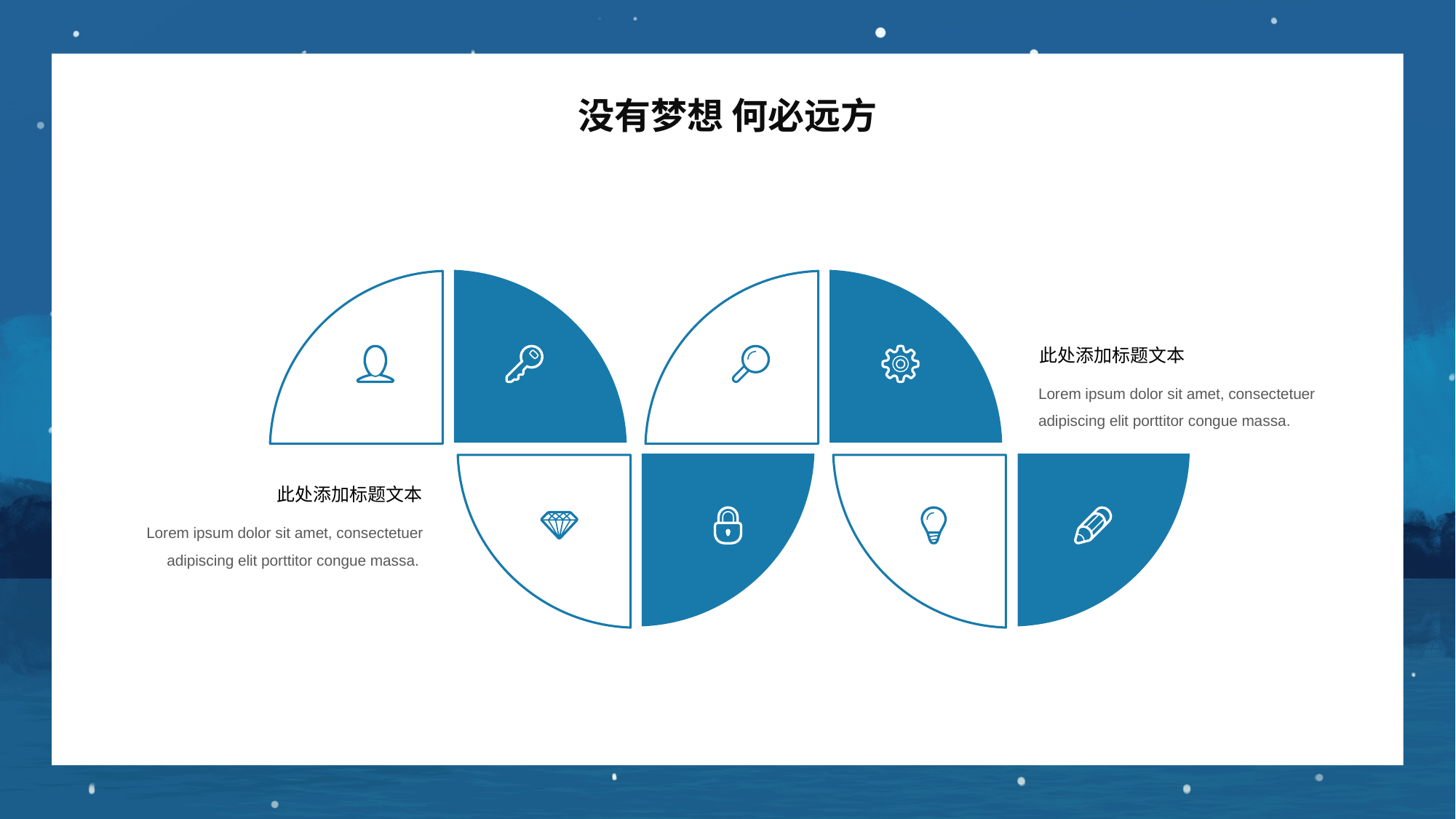

没有梦想 何必远方

此处添加标题文本

Lorem ipsum dolor sit amet, consectetuer adipiscing elit porttitor congue massa.

此处添加标题文本

Lorem ipsum dolor sit amet, consectetuer adipiscing elit porttitor congue massa.